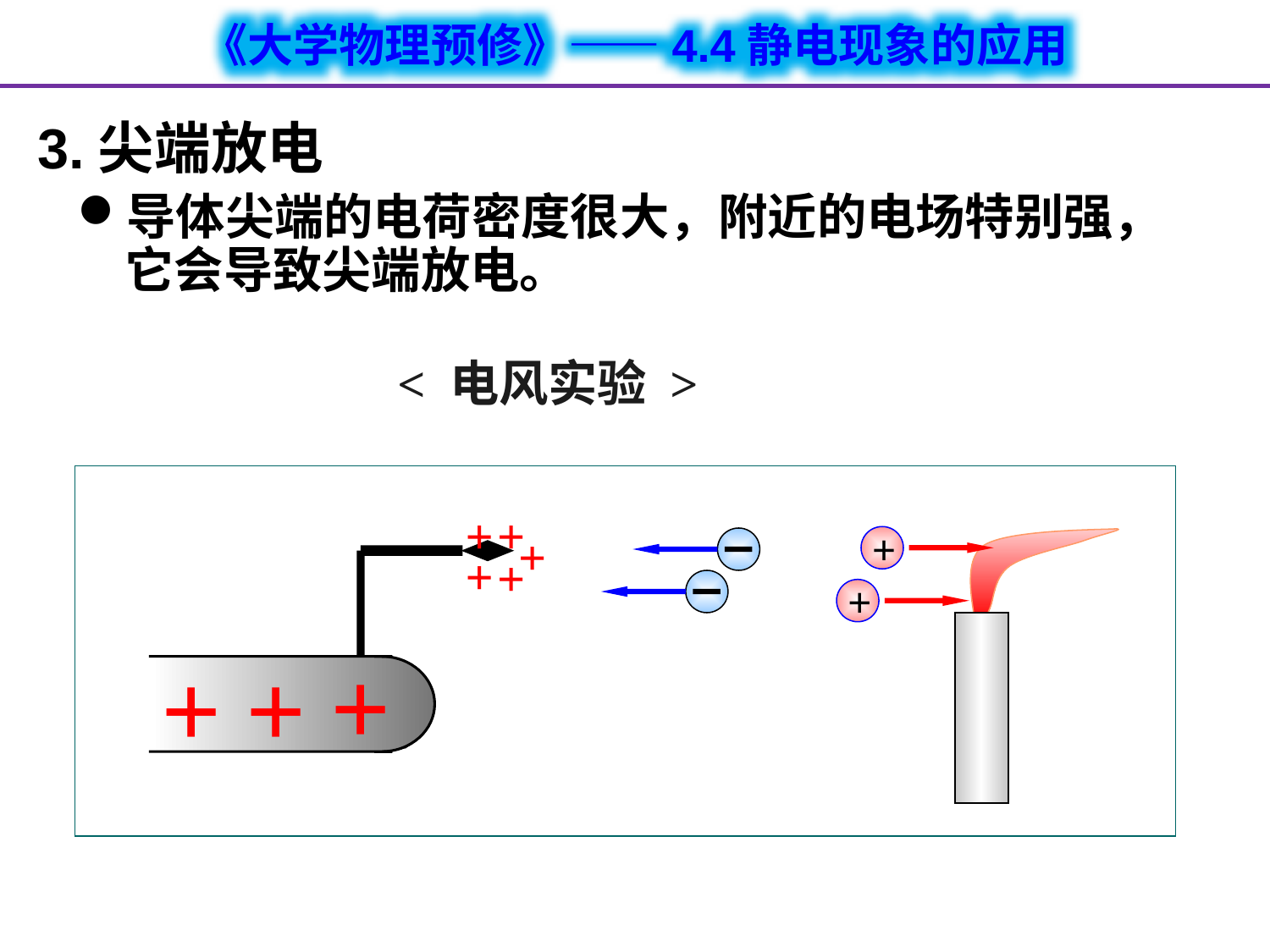

3.尖端放电
导体尖端的电荷密度很大，附近的电场特别强，它会导致尖端放电。
< 电风实验 >

+
+
+

+
+
+
+
+
+

+